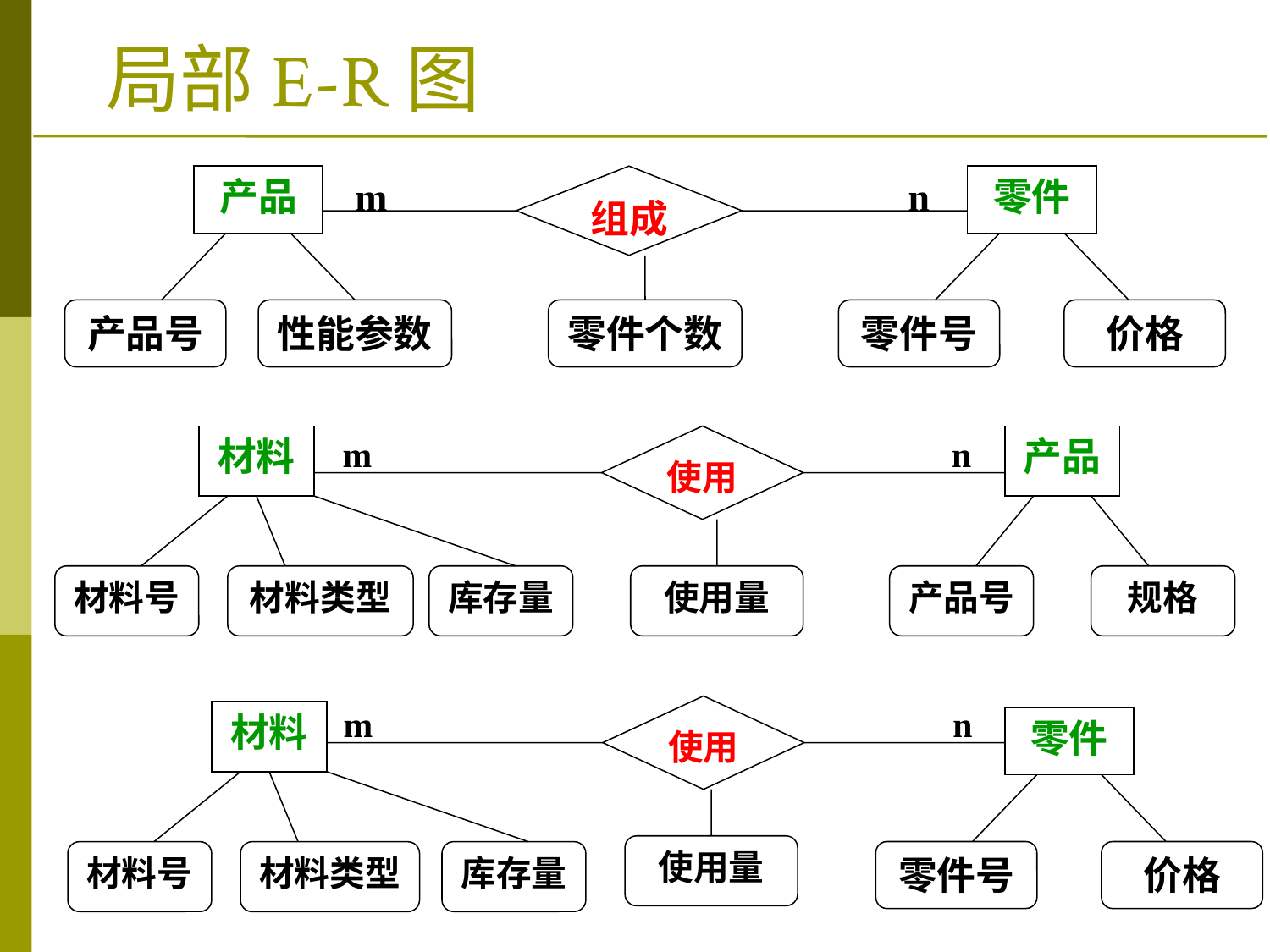

# 局部E-R图
产品
m
组成
n
零件

产品号
性能参数
零件个数
零件号
价格
材料
m
使用
n
产品

材料号
材料类型
库存量
使用量
产品号
规格
m
使用
n
材料
零件

使用量
零件号
价格
材料号
库存量
材料类型